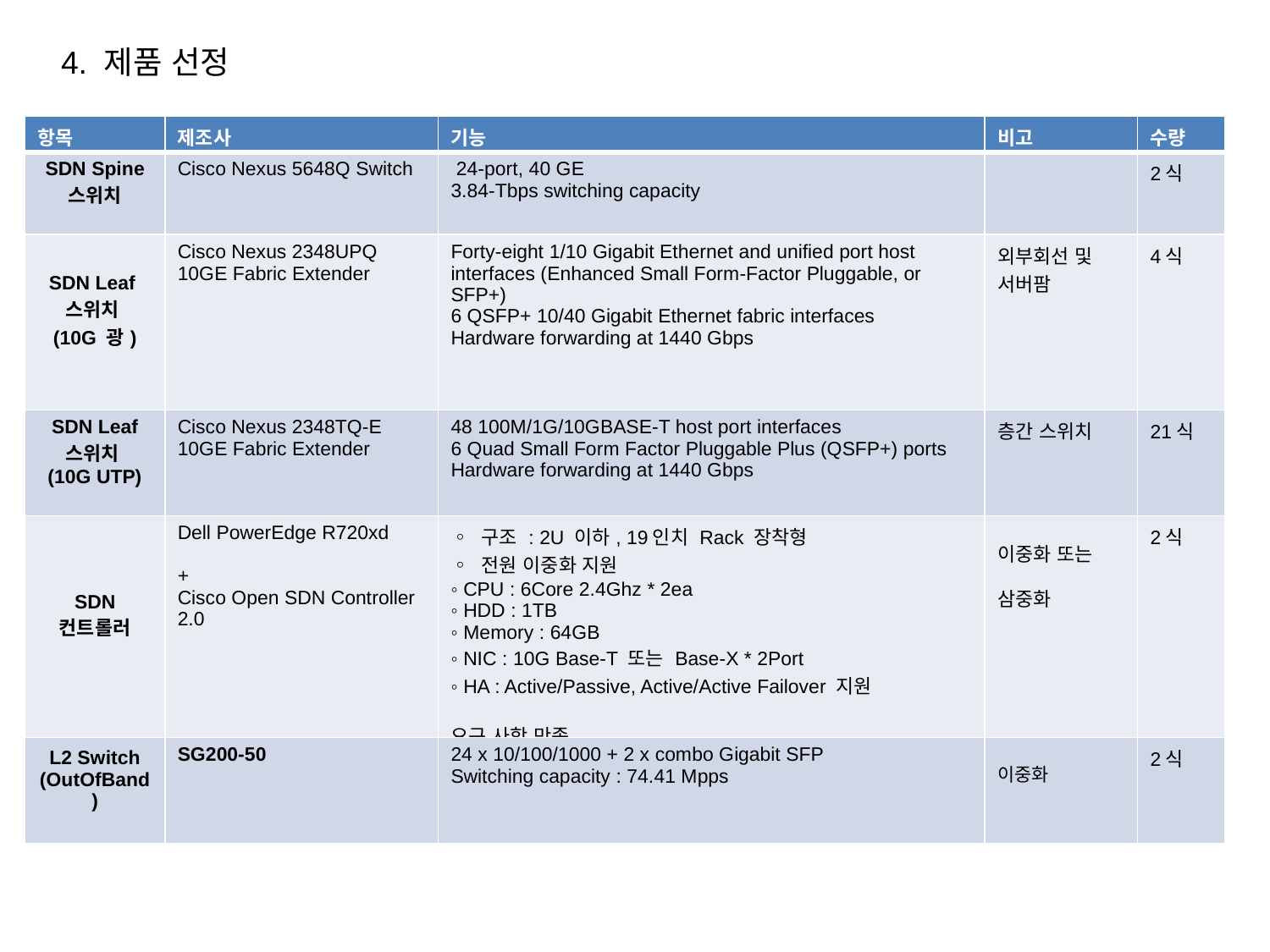

4. 제품 선정
| 항목 | 제조사 | 기능 | 비고 | 수량 |
| --- | --- | --- | --- | --- |
| SDN Spine 스위치 | Cisco Nexus 5648Q Switch | 24-port, 40 GE 3.84-Tbps switching capacity |  | 2식 |
| SDN Leaf 스위치 (10G 광) | Cisco Nexus 2348UPQ 10GE Fabric Extender | Forty-eight 1/10 Gigabit Ethernet and unified port host interfaces (Enhanced Small Form-Factor Pluggable, or SFP+) 6 QSFP+ 10/40 Gigabit Ethernet fabric interfaces Hardware forwarding at 1440 Gbps | 외부회선 및 서버팜 | 4식 |
| SDN Leaf 스위치 (10G UTP) | Cisco Nexus 2348TQ-E 10GE Fabric Extender | 48 100M/1G/10GBASE-T host port interfaces 6 Quad Small Form Factor Pluggable Plus (QSFP+) ports Hardware forwarding at 1440 Gbps | 층간 스위치 | 21식 |
| SDN 컨트롤러 | Dell PowerEdge R720xd  + Cisco Open SDN Controller 2.0 | ◦ 구조 : 2U 이하, 19인치 Rack 장착형 ◦ 전원 이중화 지원 ◦ CPU : 6Core 2.4Ghz \* 2ea ◦ HDD : 1TB ◦ Memory : 64GB ◦ NIC : 10G Base-T 또는 Base-X \* 2Port ◦ HA : Active/Passive, Active/Active Failover 지원 요구 사항 만족 | 이중화 또는 삼중화 | 2식 |
| L2 Switch (OutOfBand) | SG200-50 | 24 x 10/100/1000 + 2 x combo Gigabit SFP Switching capacity : 74.41 Mpps | 이중화 | 2식 |